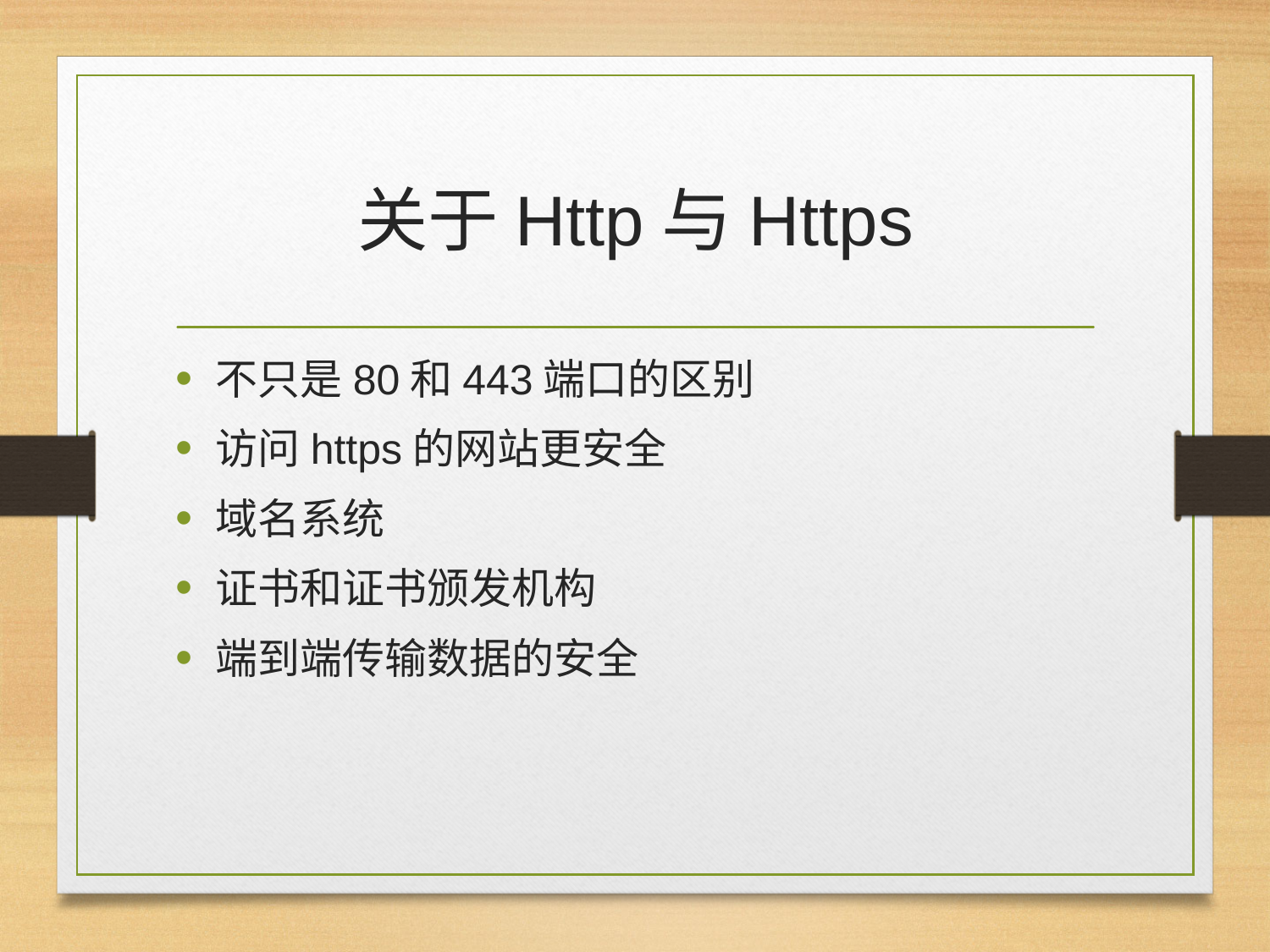

# 关于Http与Https
不只是80和443端口的区别
访问https的网站更安全
域名系统
证书和证书颁发机构
端到端传输数据的安全